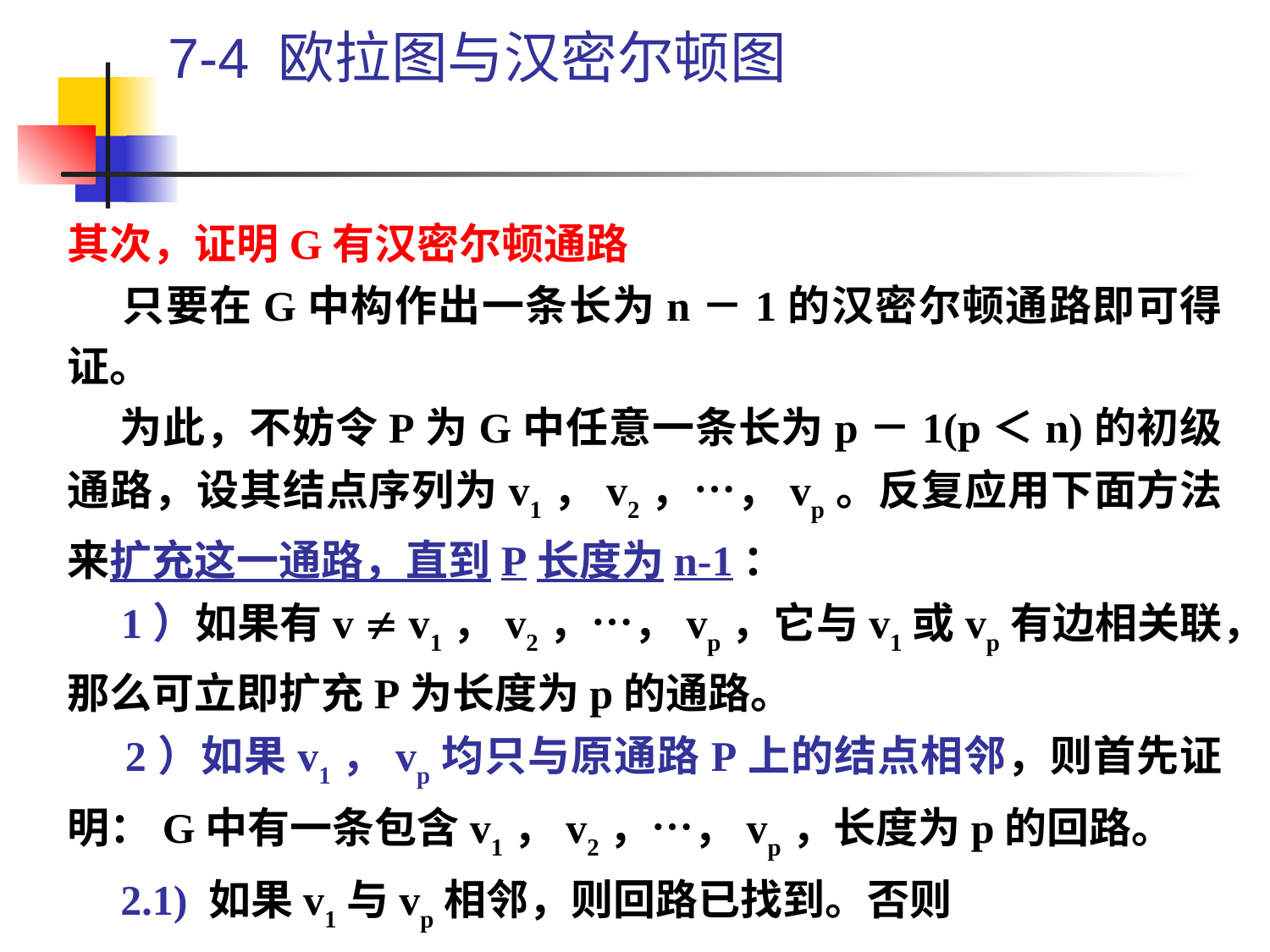

# 7-4 欧拉图与汉密尔顿图
其次，证明G有汉密尔顿通路
    只要在G中构作出一条长为n－1的汉密尔顿通路即可得证。
    为此，不妨令P为G中任意一条长为p－1(p＜n)的初级通路，设其结点序列为v1，v2，…，vp。反复应用下面方法来扩充这一通路，直到P长度为n-1：
     1）如果有v ≠ v1，v2，…，vp，它与v1或vp有边相关联，那么可立即扩充P为长度为p的通路。
     2）如果v1，vp均只与原通路P上的结点相邻，则首先证明：G中有一条包含v1，v2，…，vp，长度为p的回路。
     2.1) 如果v1与vp相邻，则回路已找到。否则